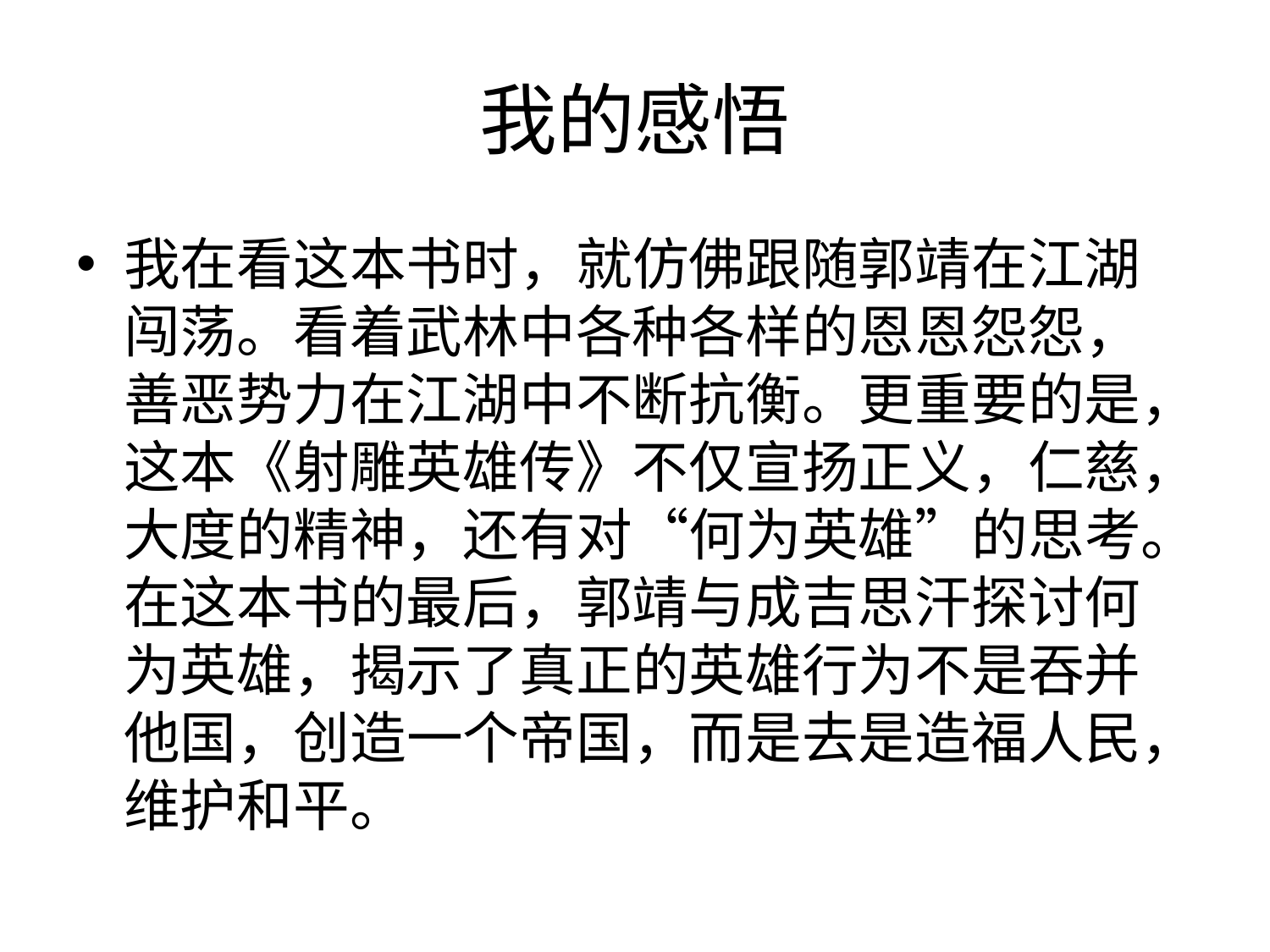

# 我的感悟
我在看这本书时，就仿佛跟随郭靖在江湖闯荡。看着武林中各种各样的恩恩怨怨，善恶势力在江湖中不断抗衡。更重要的是，这本《射雕英雄传》不仅宣扬正义，仁慈，大度的精神，还有对“何为英雄”的思考。在这本书的最后，郭靖与成吉思汗探讨何为英雄，揭示了真正的英雄行为不是吞并他国，创造一个帝国，而是去是造福人民，维护和平。